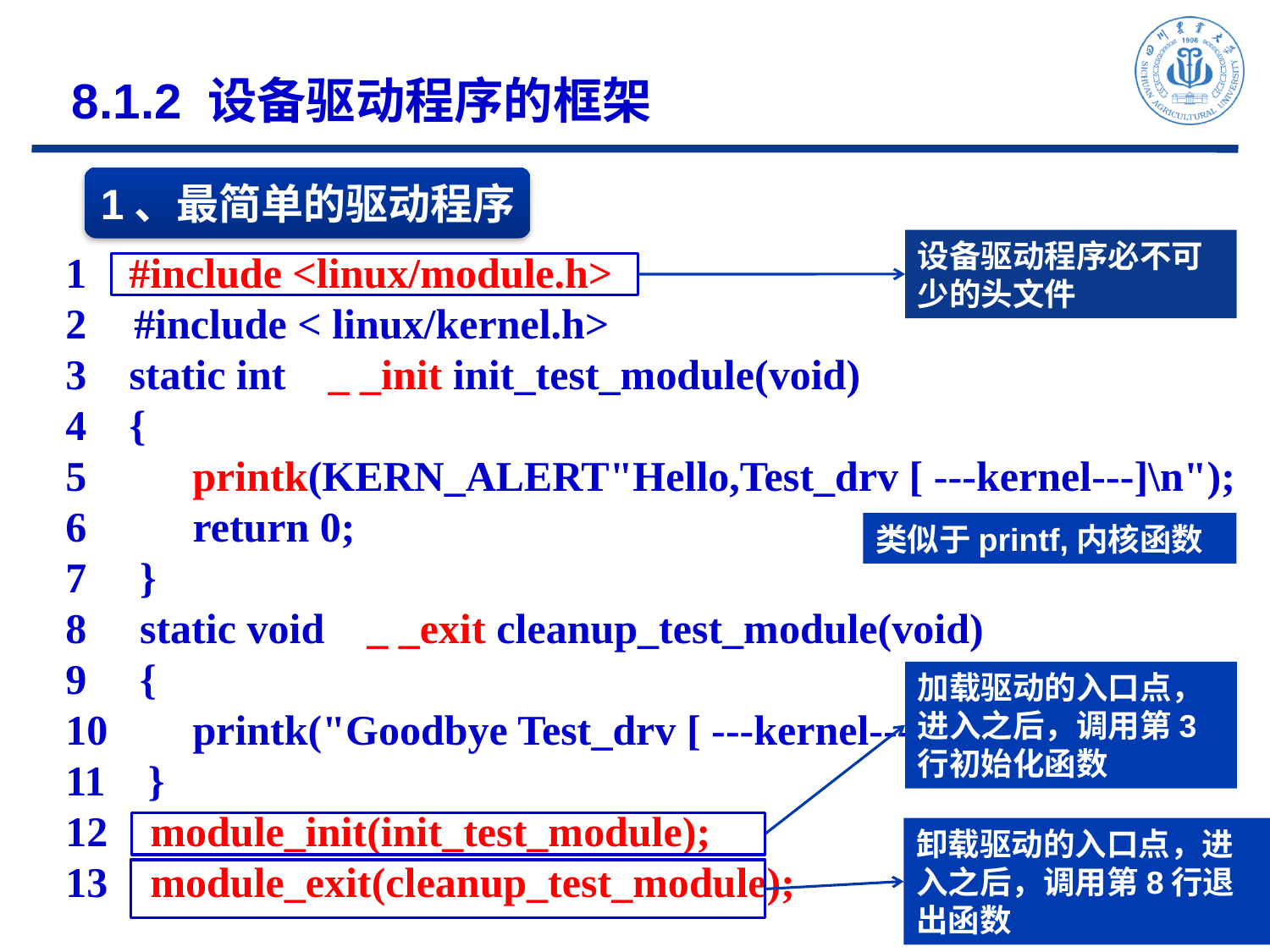

8.1.2 设备驱动程序的框架
1、最简单的驱动程序
设备驱动程序必不可少的头文件
1    #include <linux/module.h>
2    #include < linux/kernel.h>
3    static int    _ _init init_test_module(void)
4    {
5          printk(KERN_ALERT"Hello,Test_drv [ ---kernel---]\n");
6          return 0;
7     }
8     static void    _ _exit cleanup_test_module(void)
9     {
10        printk("Goodbye Test_drv [ ---kernel---]\n");
11    }
12    module_init(init_test_module);
13    module_exit(cleanup_test_module);

类似于printf,内核函数
加载驱动的入口点，进入之后，调用第3行初始化函数

卸载驱动的入口点，进入之后，调用第8行退出函数